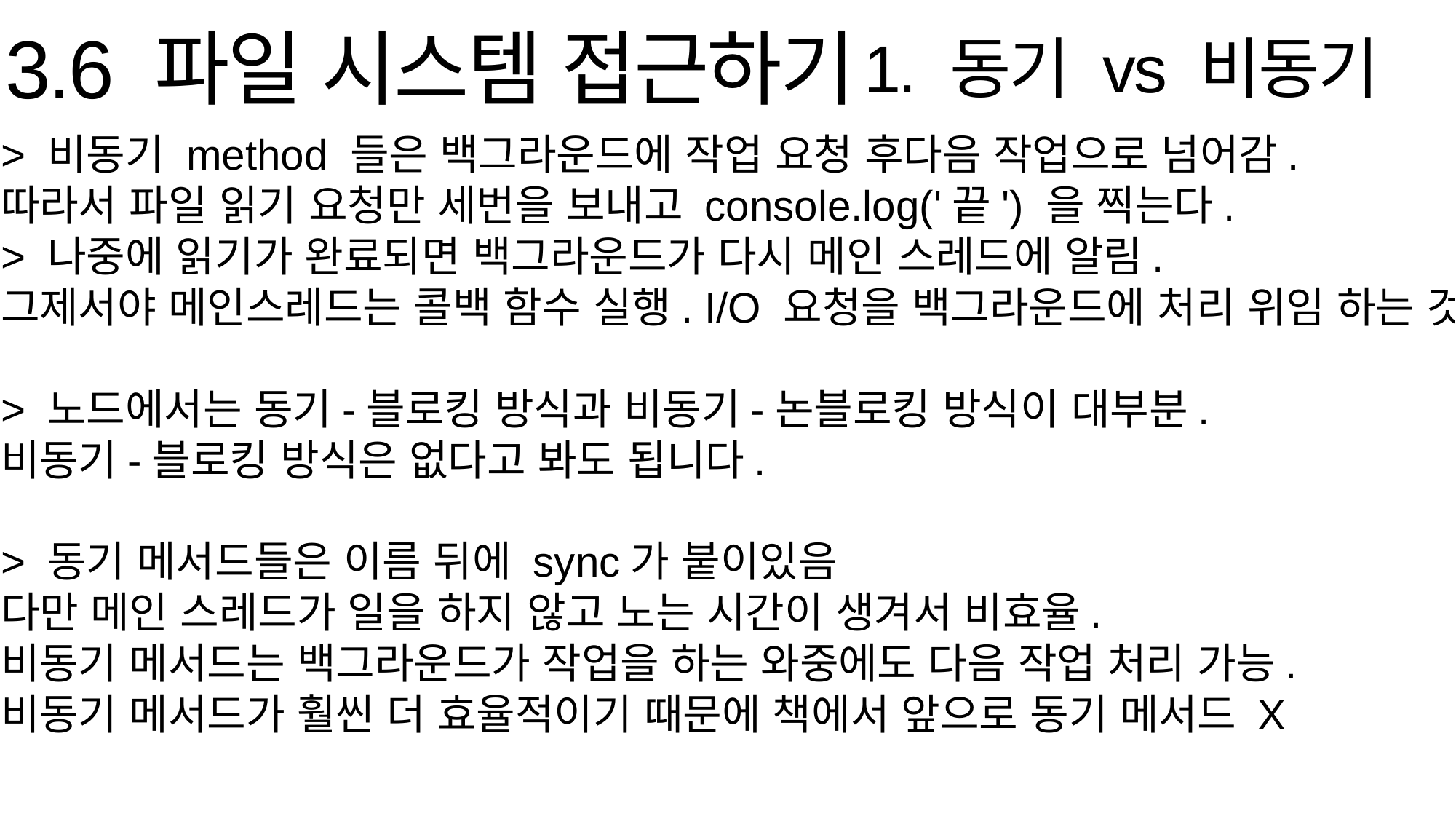

3.6 파일 시스템 접근하기
1. 동기 vs 비동기
> 비동기 method 들은 백그라운드에 작업 요청 후다음 작업으로 넘어감.
따라서 파일 읽기 요청만 세번을 보내고 console.log('끝') 을 찍는다.
> 나중에 읽기가 완료되면 백그라운드가 다시 메인 스레드에 알림.
그제서야 메인스레드는 콜백 함수 실행. I/O 요청을 백그라운드에 처리 위임 하는 것.
> 노드에서는 동기-블로킹 방식과 비동기-논블로킹 방식이 대부분.
비동기-블로킹 방식은 없다고 봐도 됩니다.
> 동기 메서드들은 이름 뒤에 sync가 붙이있음
다만 메인 스레드가 일을 하지 않고 노는 시간이 생겨서 비효율.
비동기 메서드는 백그라운드가 작업을 하는 와중에도 다음 작업 처리 가능.
비동기 메서드가 훨씬 더 효율적이기 때문에 책에서 앞으로 동기 메서드 X